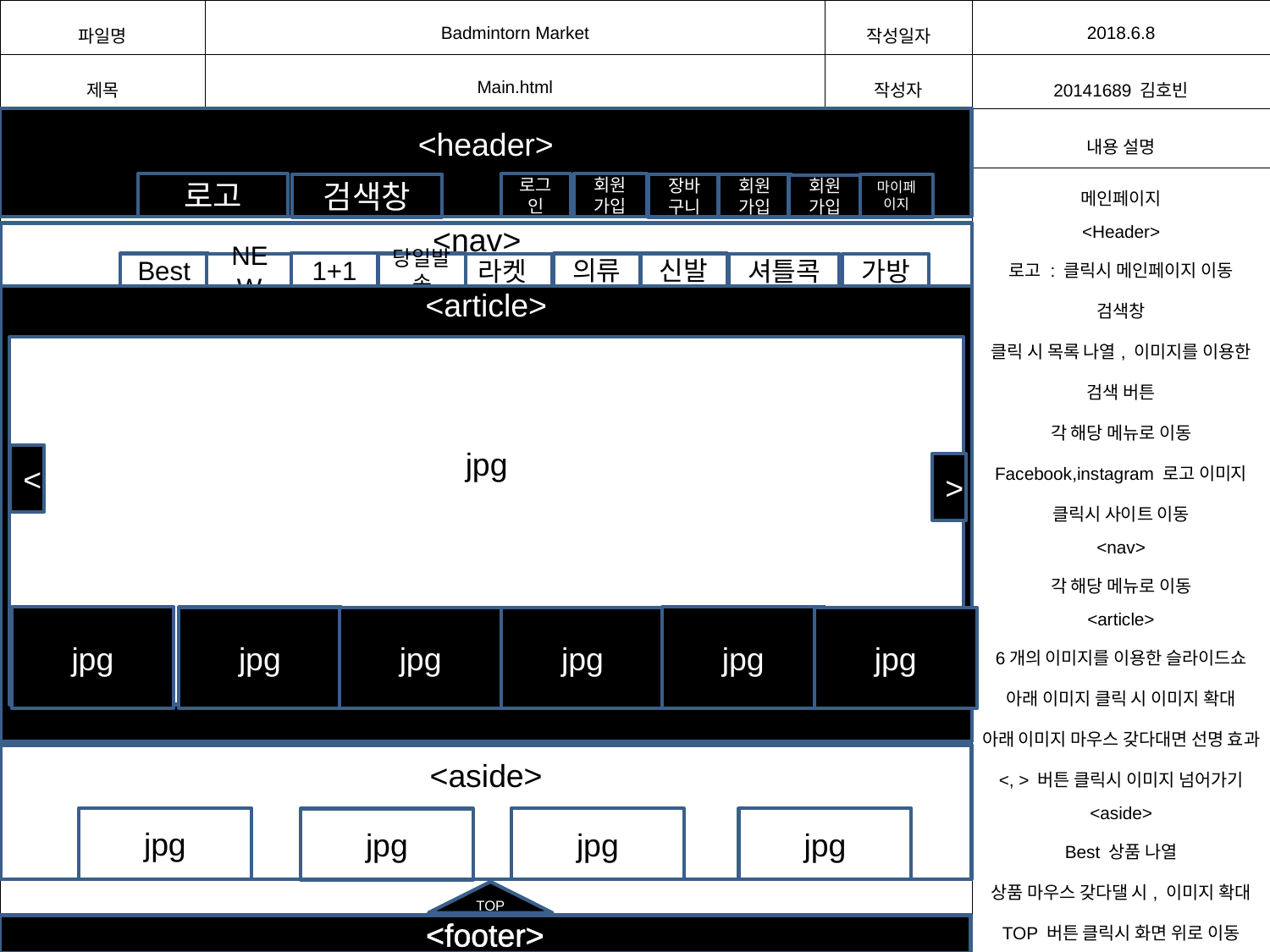

| 파일명 | Badmintorn Market | 작성일자 | 2018.6.8 |
| --- | --- | --- | --- |
| 제목 | Main.html | 작성자 | 20141689 김호빈 |
|  |  |  | 내용 설명 |
|  |  |  | 메인페이지 <Header> 로고 : 클릭시 메인페이지 이동 검색창 클릭 시 목록 나열, 이미지를 이용한 검색 버튼 각 해당 메뉴로 이동 Facebook,instagram 로고 이미지 클릭시 사이트 이동 <nav> 각 해당 메뉴로 이동 <article> 6개의 이미지를 이용한 슬라이드쇼 아래 이미지 클릭 시 이미지 확대 아래 이미지 마우스 갖다대면 선명 효과 <, > 버튼 클릭시 이미지 넘어가기 <aside> Best 상품 나열 상품 마우스 갖다댈 시, 이미지 확대 TOP 버튼 클릭시 화면 위로 이동 <footer> 주소, 상호, copyright 소개 등등 |
|  |  |  |  |
<header>

로고
로그인
회원가입
검색창
장바구니
회원가입
마이페이지
회원가입

<nav>>

1+1
Best
당일발송
의류
신발
라켓
NEW
셔틀콕
가방
<article>

jpg

<

>

<article>

jpg

<article>

jpg

<article>

<article>

jpg

<article>

jpg

<article>

<article>

jpg

<article>

jpg

<aside>

jpg
jpg
jpg
jpg
TOP
<footer>